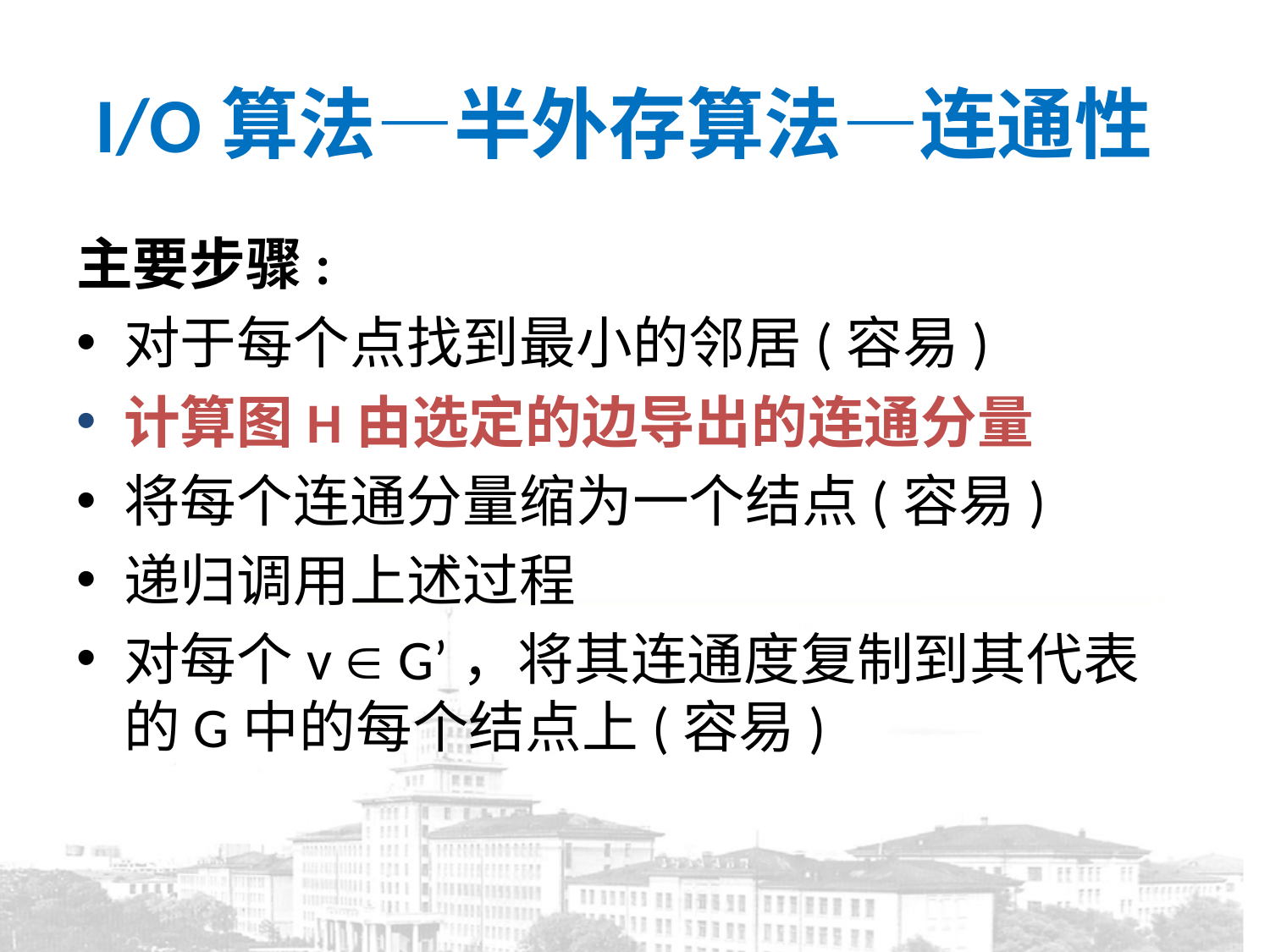

# I/O算法—半外存算法—连通性
主要步骤:
对于每个点找到最小的邻居(容易)
计算图H由选定的边导出的连通分量
将每个连通分量缩为一个结点(容易)
递归调用上述过程
对每个v ∈ G’，将其连通度复制到其代表的G中的每个结点上(容易)